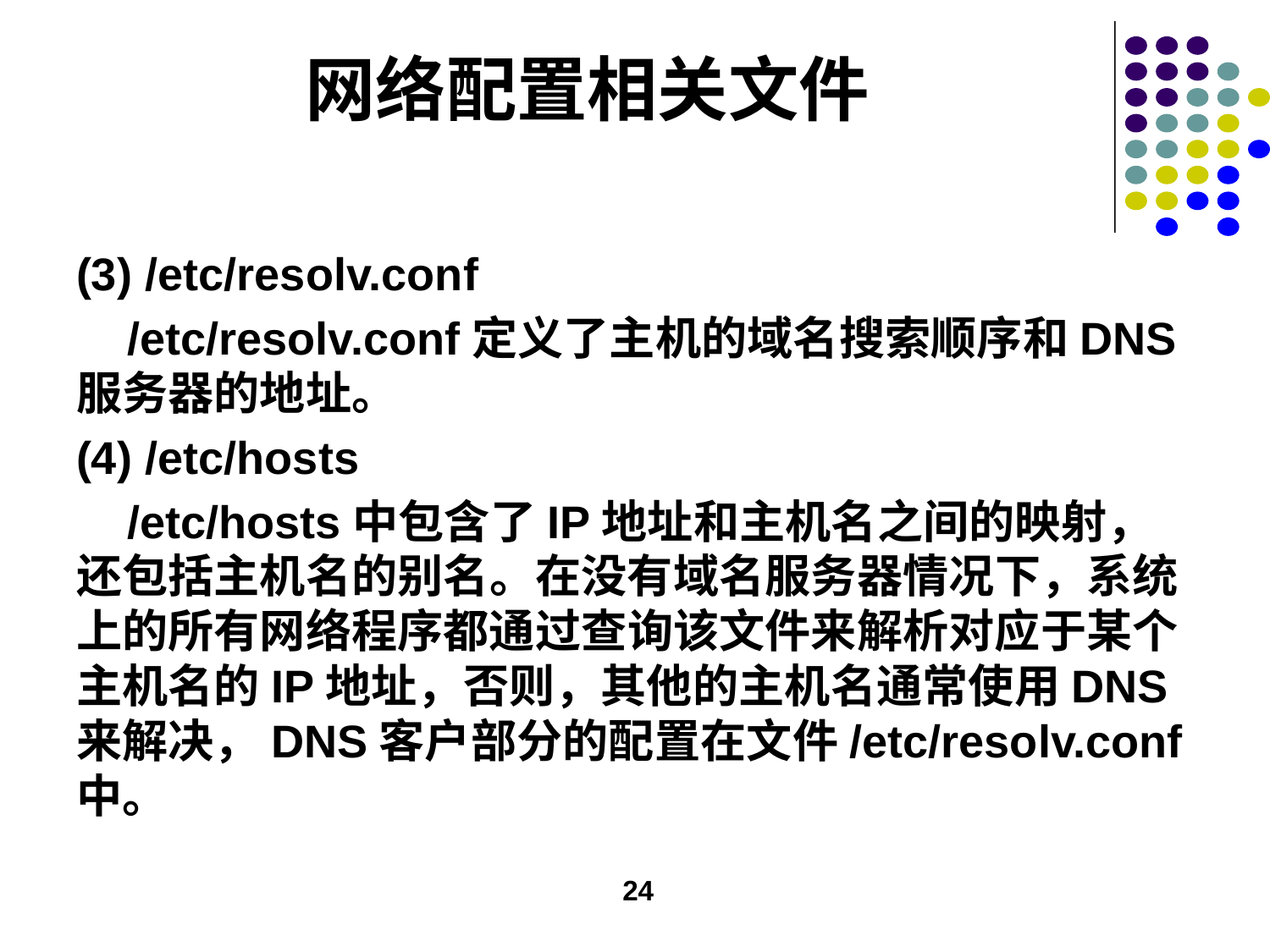

# 网络配置相关文件
(3) /etc/resolv.conf
    /etc/resolv.conf定义了主机的域名搜索顺序和DNS服务器的地址。
(4) /etc/hosts
    /etc/hosts中包含了IP地址和主机名之间的映射，还包括主机名的别名。在没有域名服务器情况下，系统上的所有网络程序都通过查询该文件来解析对应于某个主机名的IP地址，否则，其他的主机名通常使用DNS来解决，DNS客户部分的配置在文件/etc/resolv.conf中。

24